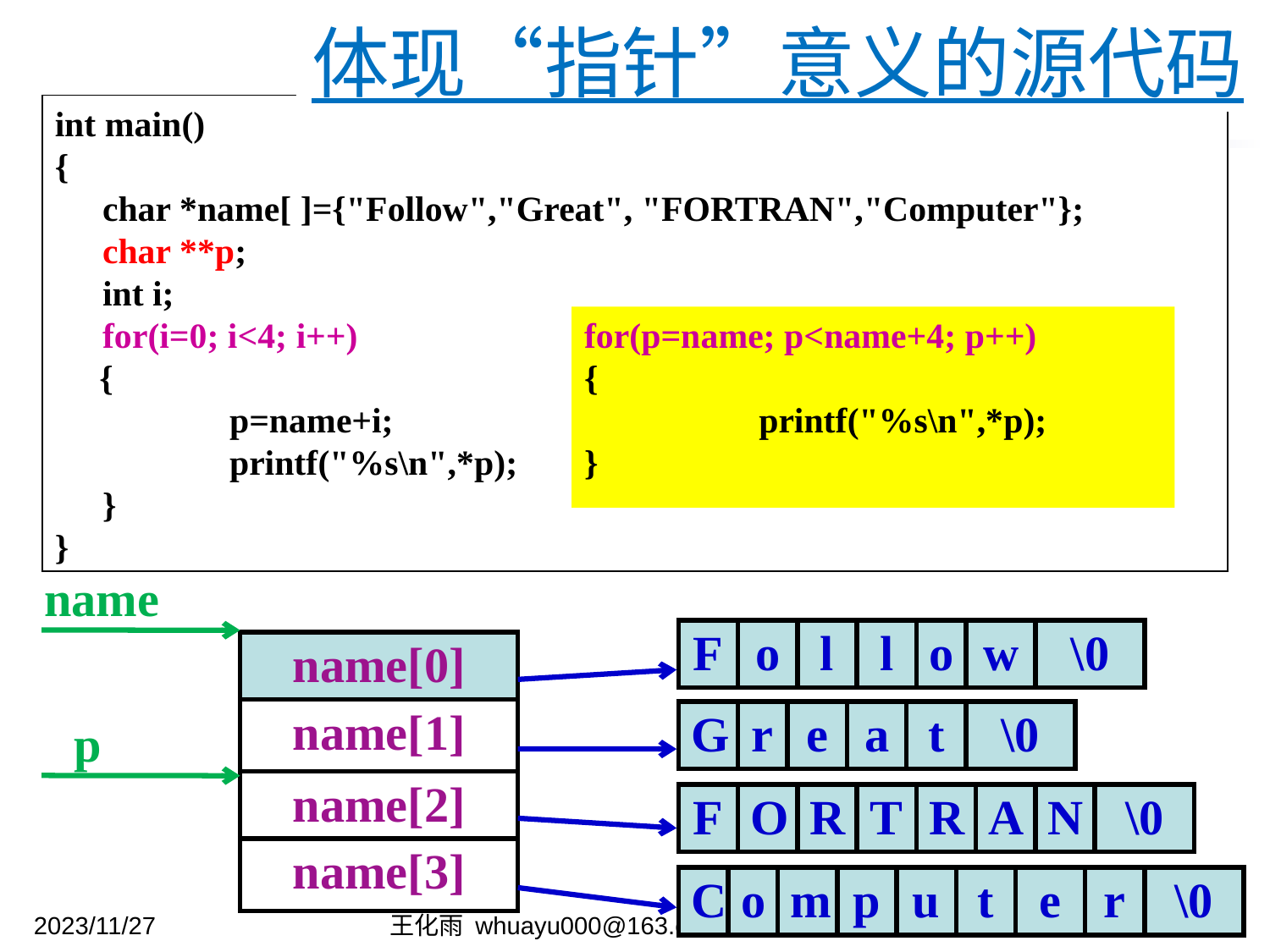

体现“指针”意义的源代码
int main()
{
	char *name[ ]={"Follow","Great", "FORTRAN","Computer"};
	char **p;
	int i;
	for(i=0; i<4; i++)
     {
		p=name+i;
		printf("%s\n",*p);
	}
}
for(p=name; p<name+4; p++)
{
		printf("%s\n",*p);
}

name
| F | o | l | l | o | w | \0 |
| --- | --- | --- | --- | --- | --- | --- |
| name[0] |
| --- |
| name[1] |
| name[2] |
| name[3] |
| G | r | e | a | t | \0 |
| --- | --- | --- | --- | --- | --- |
p
| F | O | R | T | R | A | N | \0 |
| --- | --- | --- | --- | --- | --- | --- | --- |
| C | o | m | p | u | t | e | r | \0 |
| --- | --- | --- | --- | --- | --- | --- | --- | --- |
2023/11/27
王化雨 whuayu000@163.com 13306442222
23/32